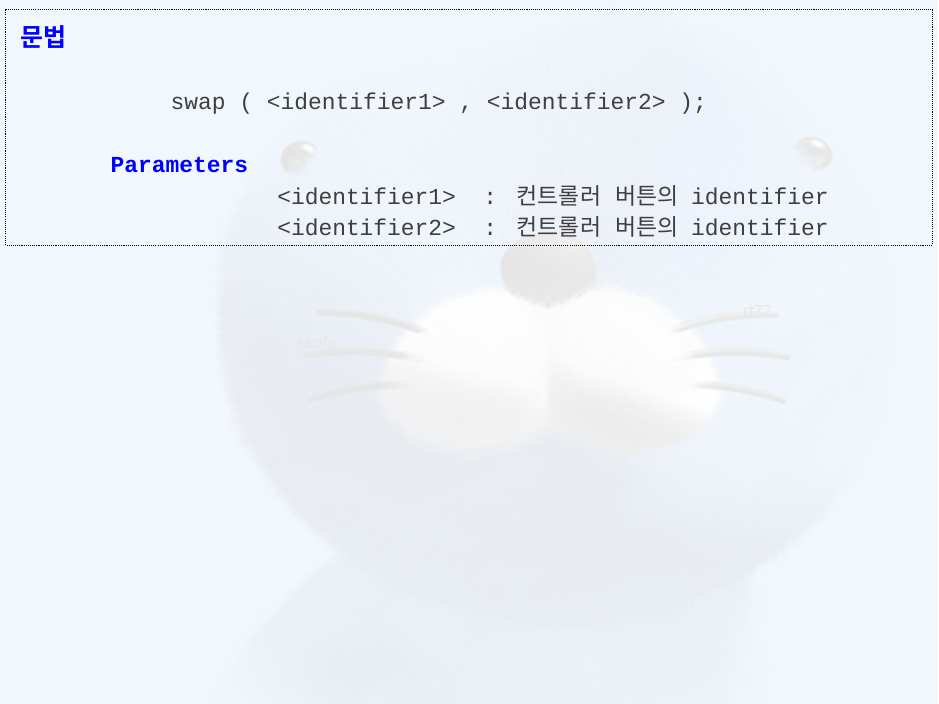

문법

	swap ( <identifier1> , <identifier2> );

Parameters
<identifier1>  : 컨트롤러 버튼의 identifier
<identifier2>  : 컨트롤러 버튼의 identifier